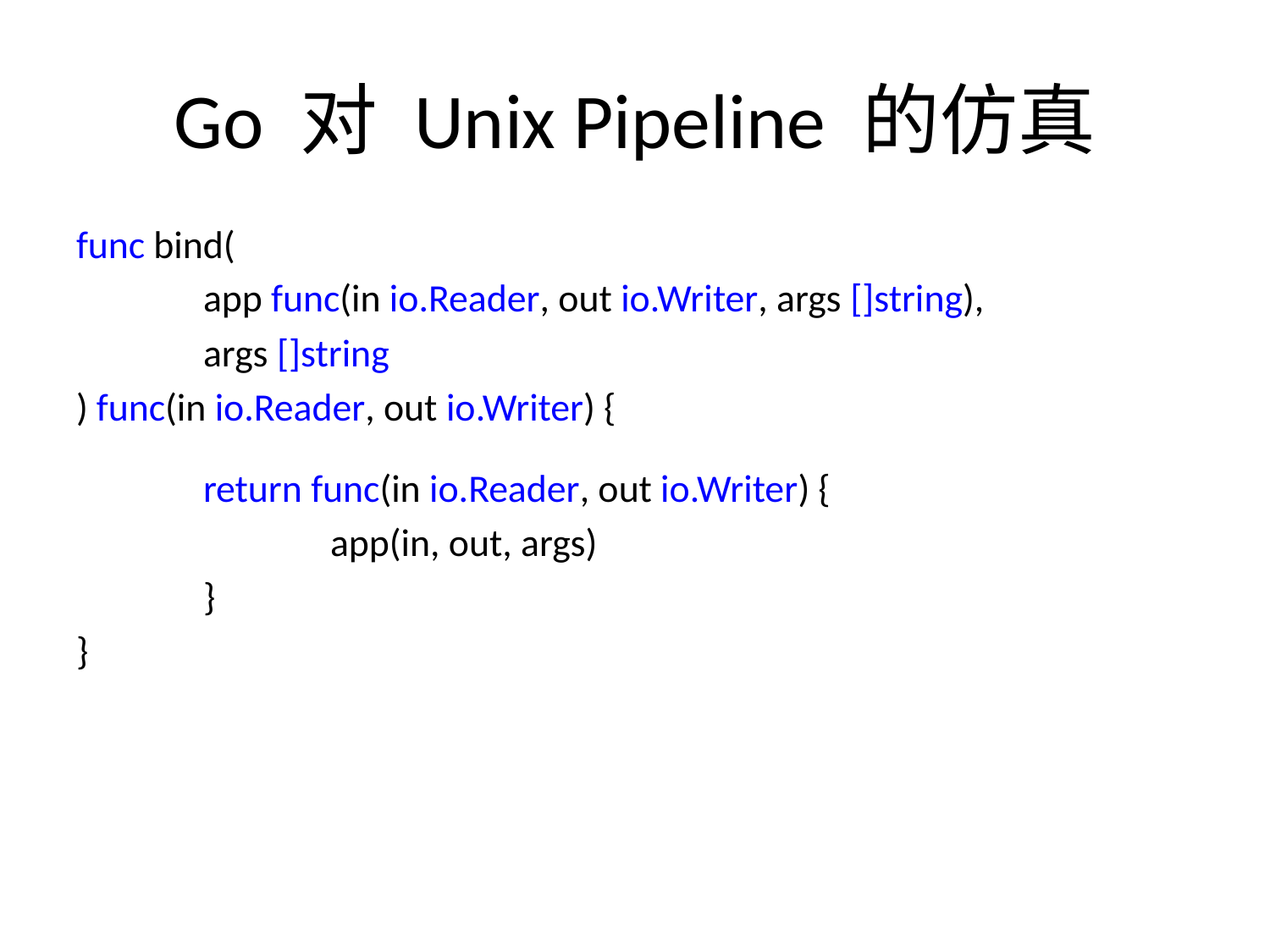

# Go 对 Unix Pipeline 的仿真
func bind(
	app func(in io.Reader, out io.Writer, args []string),
	args []string
) func(in io.Reader, out io.Writer) {

	return func(in io.Reader, out io.Writer) {
		app(in, out, args)
	}
}